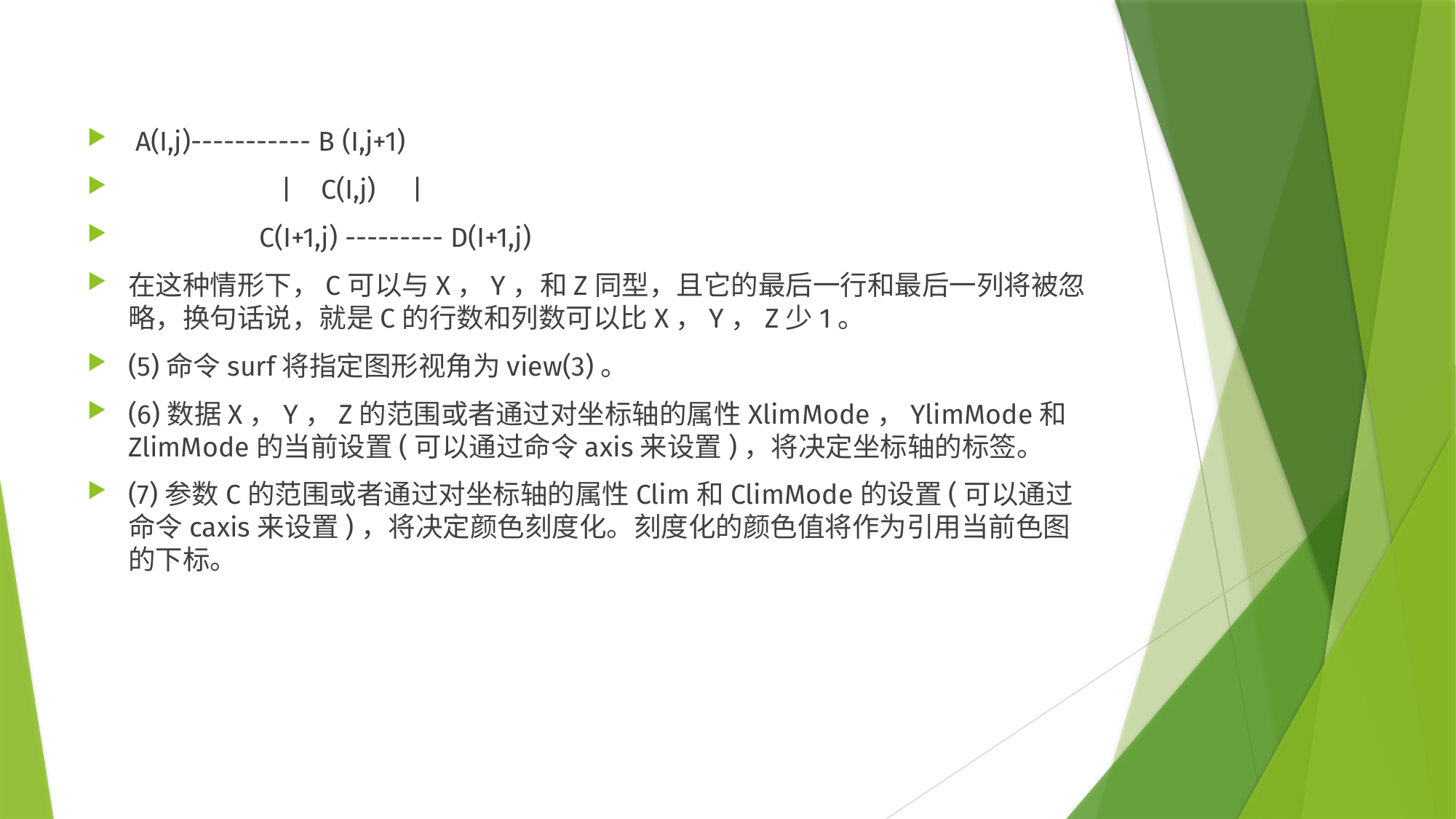

A(I,j)----------- B (I,j+1)
                     |    C(I,j)     |
                  C(I+1,j) --------- D(I+1,j)
在这种情形下，C可以与X，Y，和Z同型，且它的最后一行和最后一列将被忽略，换句话说，就是C的行数和列数可以比X，Y，Z少1。
(5)命令surf将指定图形视角为view(3)。
(6)数据X，Y，Z的范围或者通过对坐标轴的属性XlimMode，YlimMode和ZlimMode的当前设置(可以通过命令axis来设置)，将决定坐标轴的标签。
(7)参数C的范围或者通过对坐标轴的属性Clim和ClimMode的设置(可以通过命令caxis来设置)，将决定颜色刻度化。刻度化的颜色值将作为引用当前色图的下标。